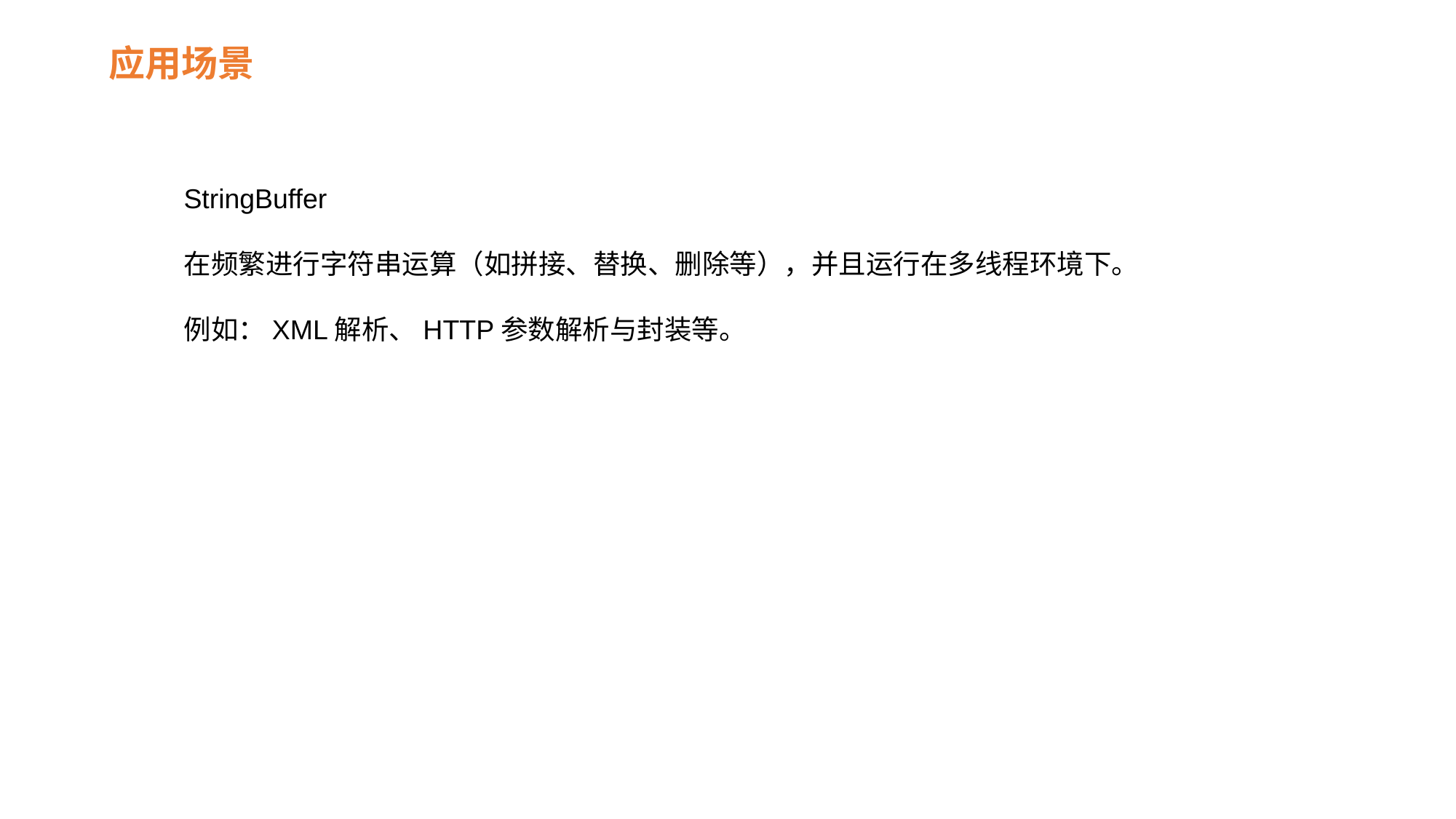

应用场景
StringBuffer

在频繁进行字符串运算（如拼接、替换、删除等），并且运行在多线程环境下。

例如：XML解析、HTTP参数解析与封装等。